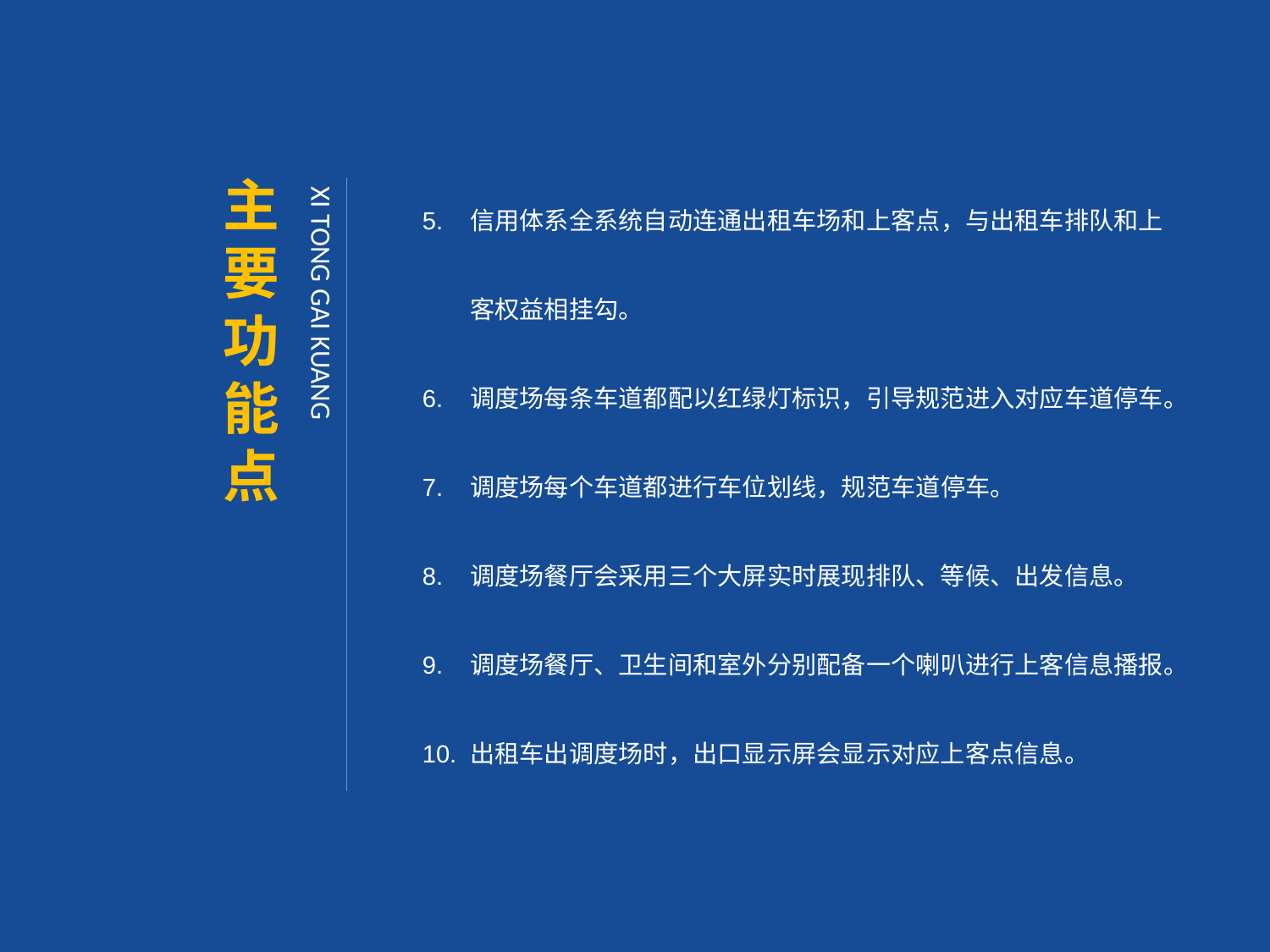

信用体系全系统自动连通出租车场和上客点，与出租车排队和上客权益相挂勾。
调度场每条车道都配以红绿灯标识，引导规范进入对应车道停车。
调度场每个车道都进行车位划线，规范车道停车。
调度场餐厅会采用三个大屏实时展现排队、等候、出发信息。
调度场餐厅、卫生间和室外分别配备一个喇叭进行上客信息播报。
出租车出调度场时，出口显示屏会显示对应上客点信息。
主要功能点
XI TONG GAI KUANG